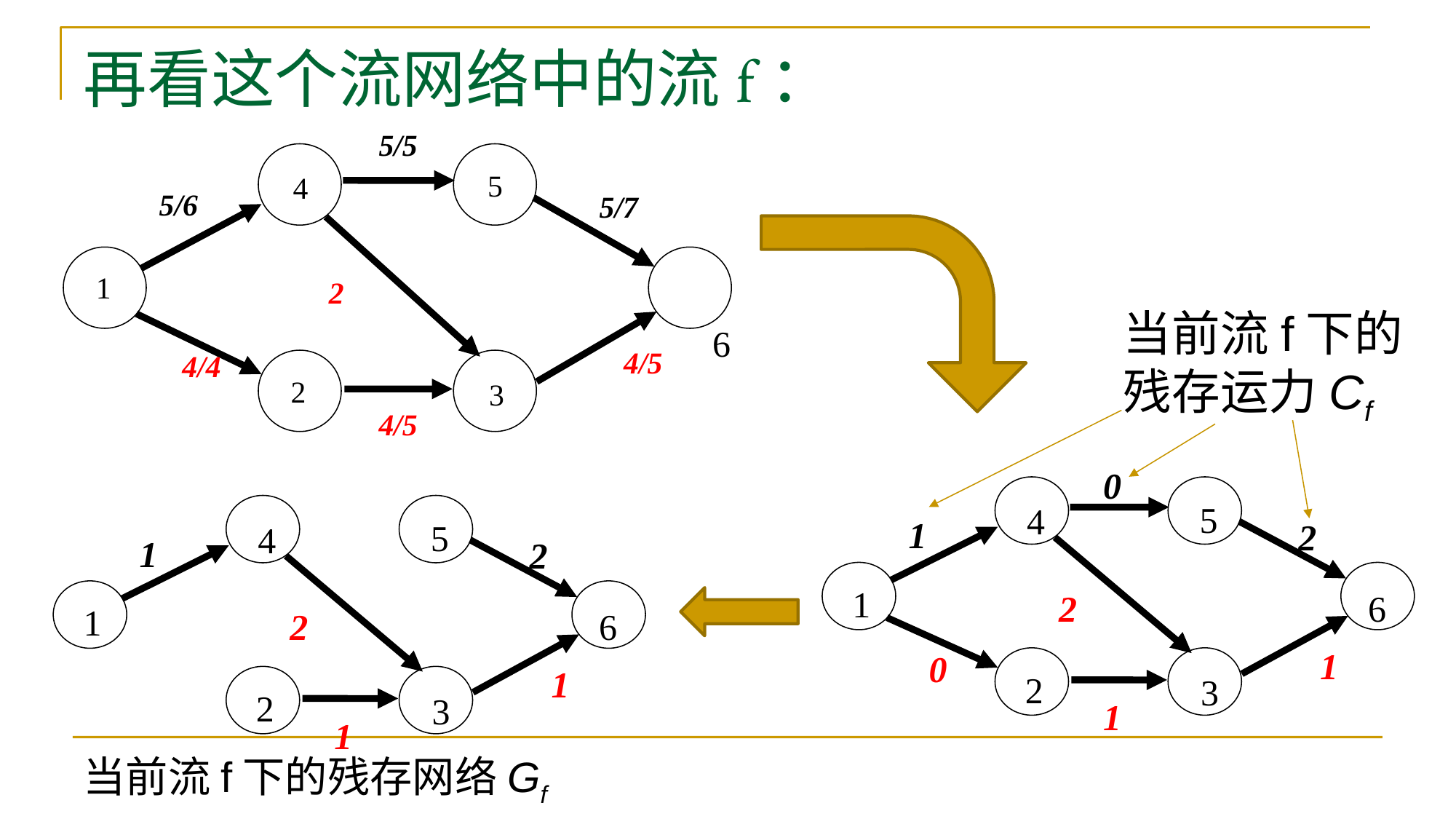

# 再看这个流网络中的流f：
5/5

5
4
5/6

5/7

1
2

4/5
4/4

2
3

4/5

当前流f下的残存运力Cf
6
0

5
4
1

2

1
2
6

1
0

2
3

1

5
4
1
2

1
2
6

1

2
3

1

当前流f下的残存网络Gf